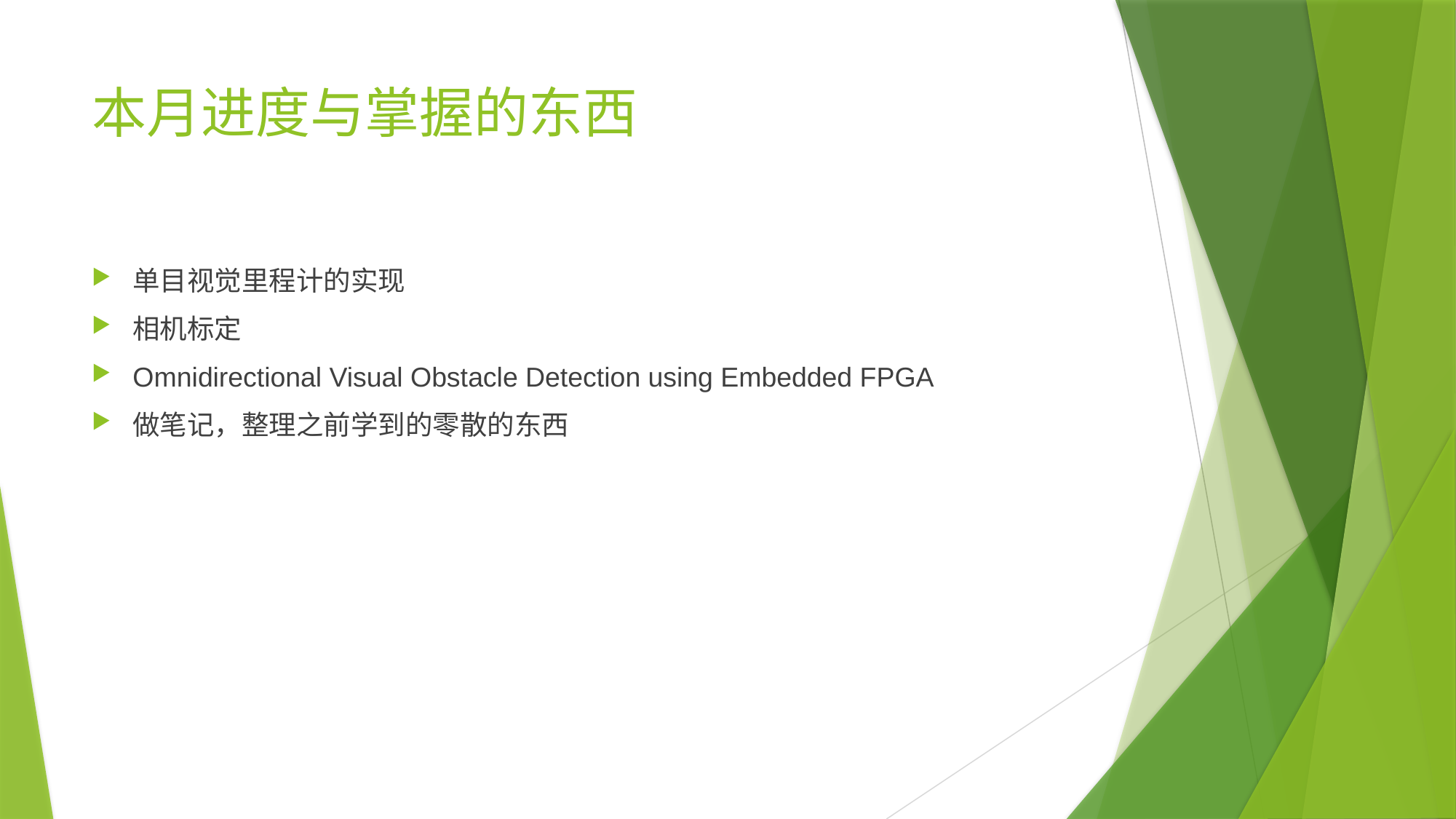

# 本月进度与掌握的东西
单目视觉里程计的实现
相机标定
Omnidirectional Visual Obstacle Detection using Embedded FPGA
做笔记，整理之前学到的零散的东西